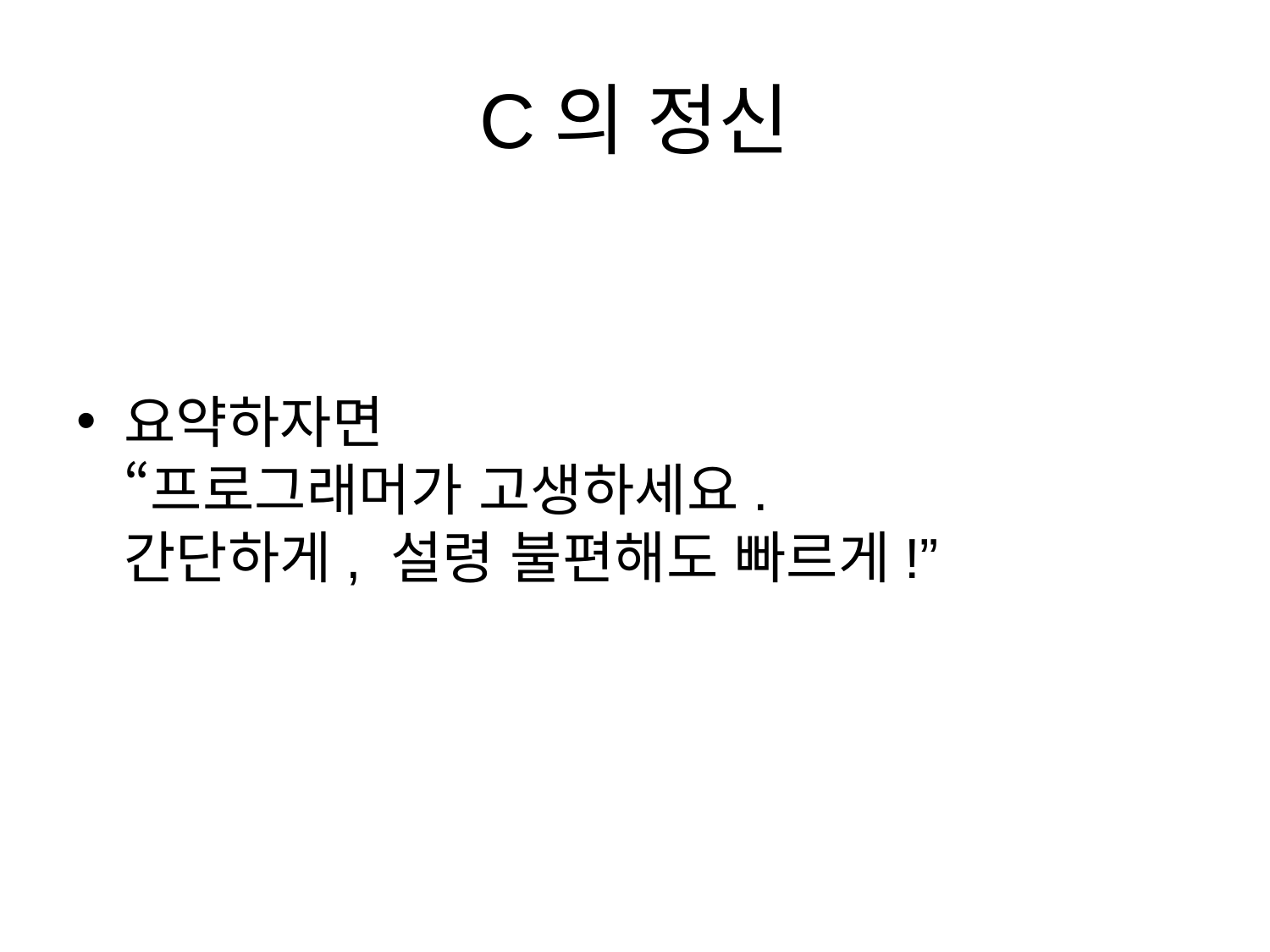

# C의 정신

요약하자면
“프로그래머가 고생하세요.
간단하게, 설령 불편해도 빠르게!”